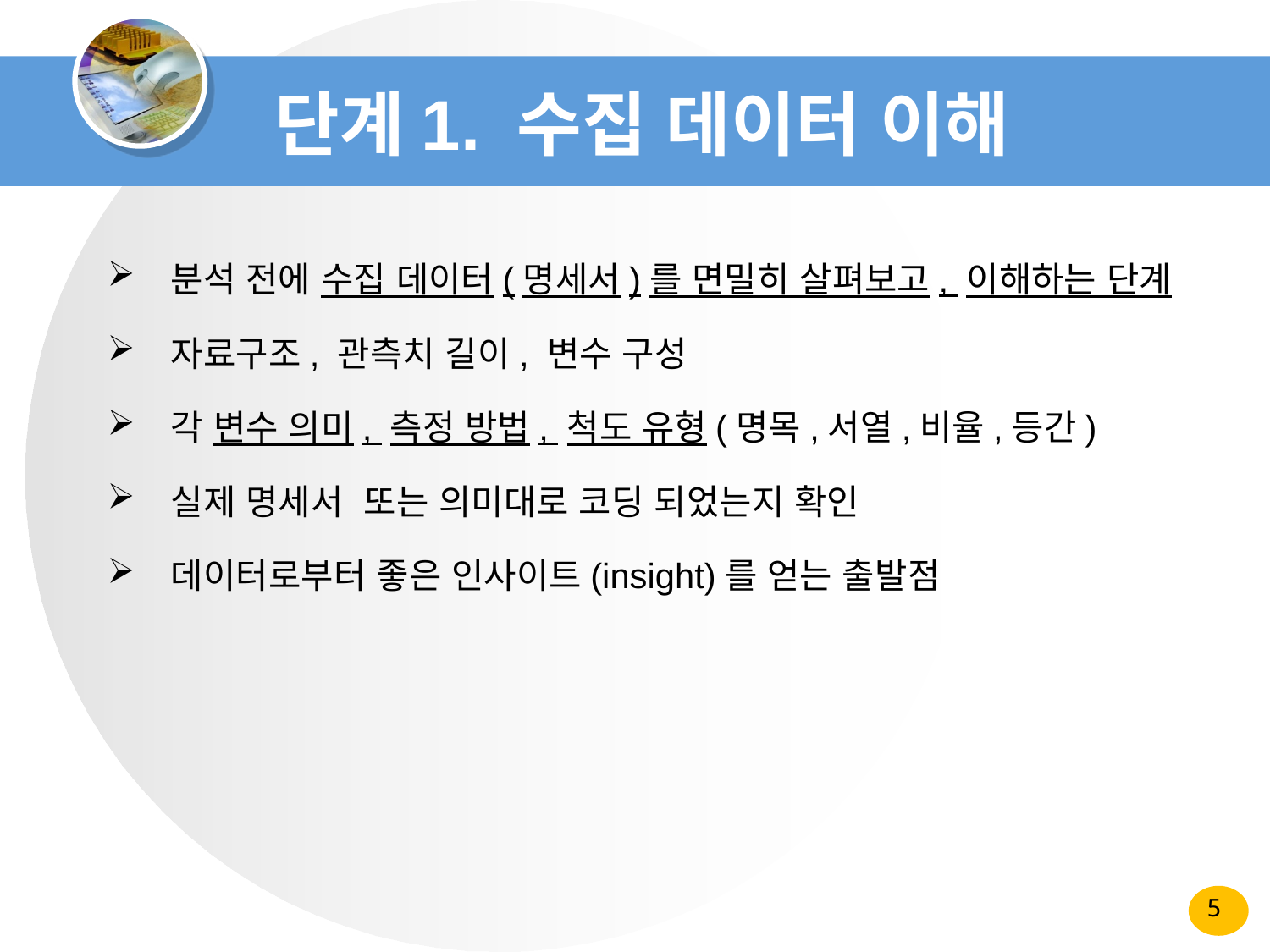

# 단계1. 수집 데이터 이해
분석 전에 수집 데이터(명세서)를 면밀히 살펴보고, 이해하는 단계
자료구조, 관측치 길이, 변수 구성
각 변수 의미, 측정 방법, 척도 유형(명목,서열,비율,등간)
실제 명세서  또는 의미대로 코딩 되었는지 확인
데이터로부터 좋은 인사이트(insight)를 얻는 출발점
5